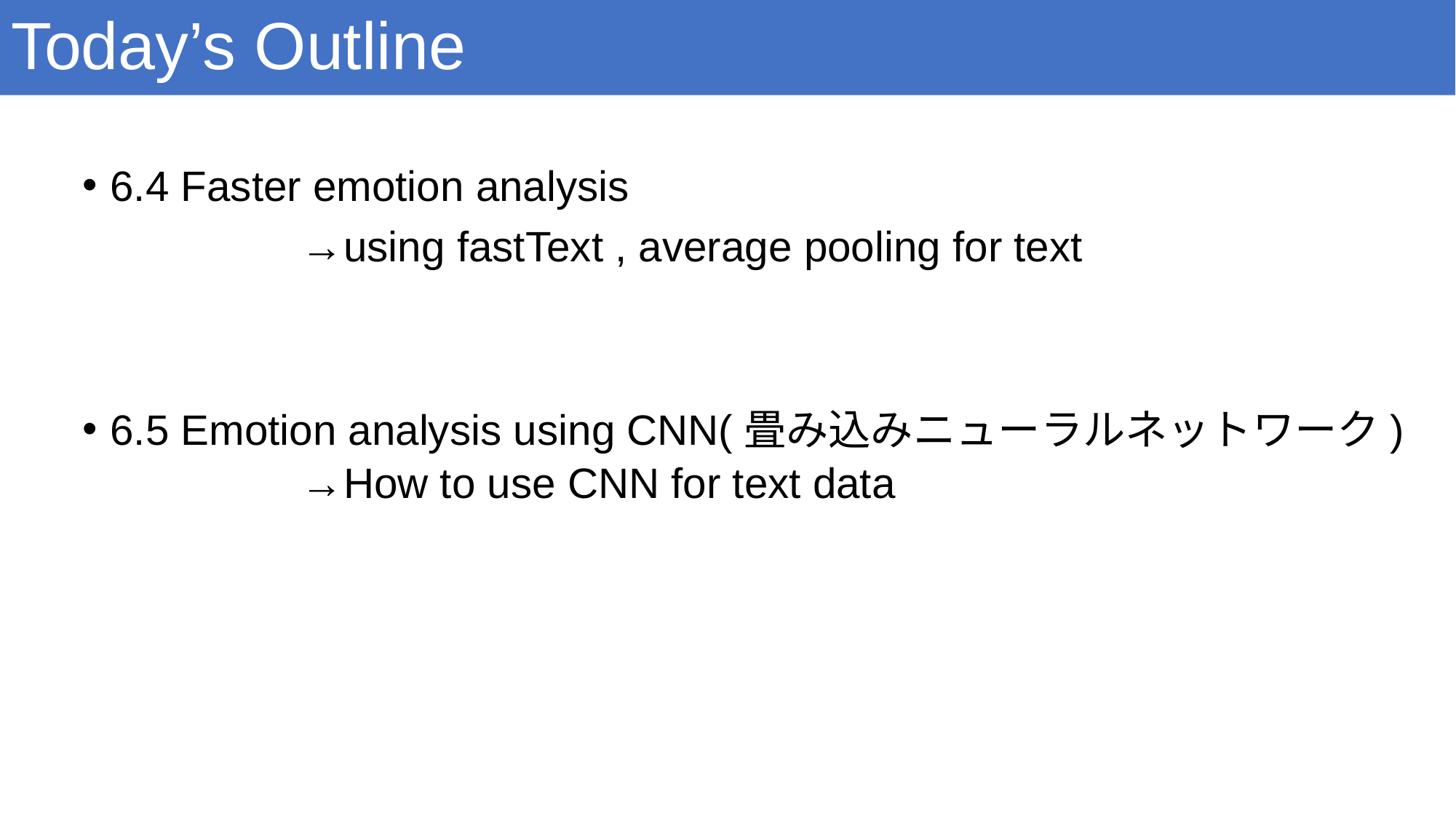

# Today’s Outline
6.4 Faster emotion analysis
		→using fastText , average pooling for text

6.5 Emotion analysis using CNN(畳み込みニューラルネットワーク)
→How to use CNN for text data